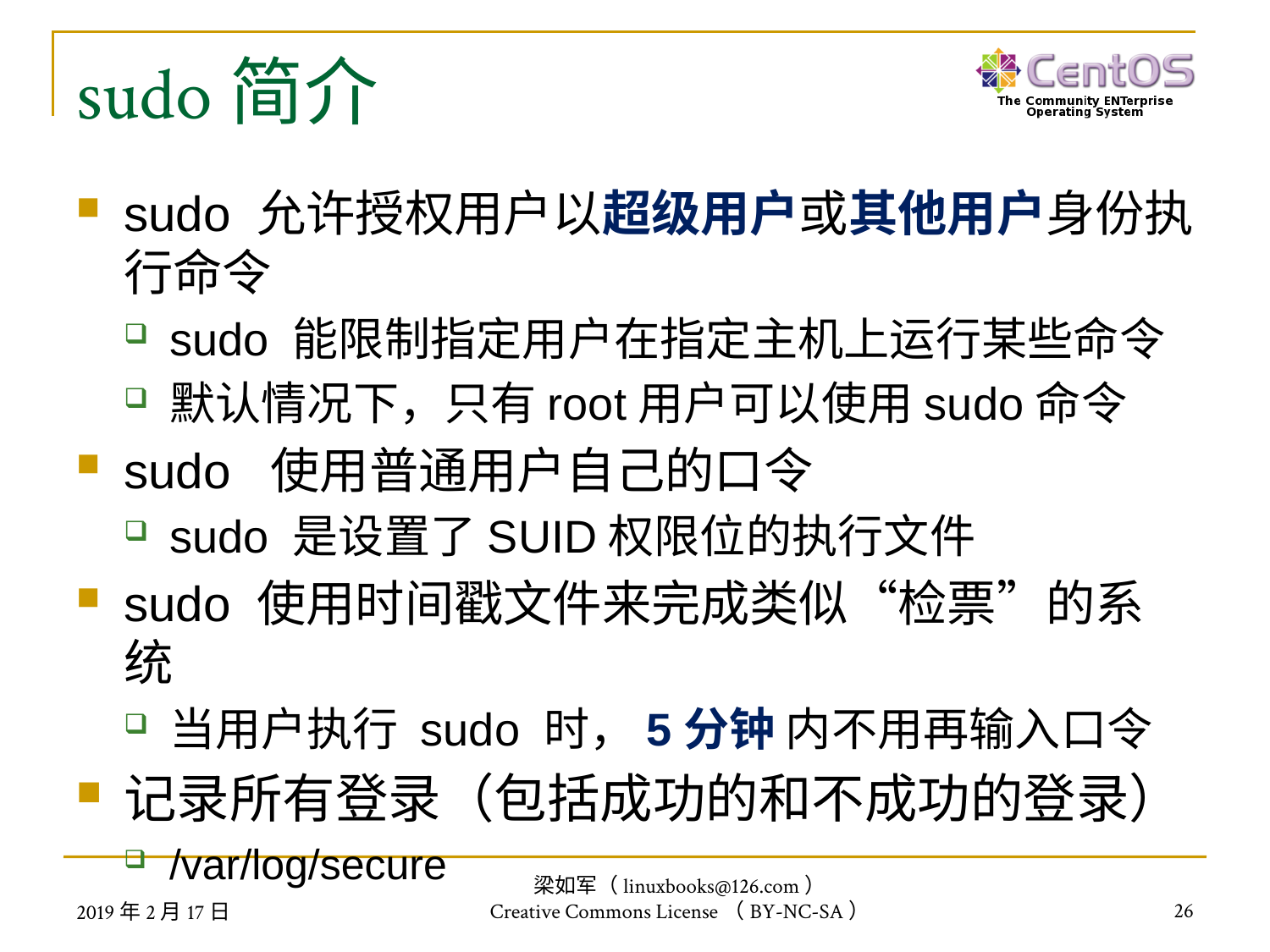

# sudo简介
sudo 允许授权用户以超级用户或其他用户身份执行命令
sudo 能限制指定用户在指定主机上运行某些命令
默认情况下，只有root用户可以使用sudo命令
sudo  使用普通用户自己的口令
sudo 是设置了SUID权限位的执行文件
sudo 使用时间戳文件来完成类似“检票”的系统
当用户执行 sudo 时，5分钟 内不用再输入口令
记录所有登录（包括成功的和不成功的登录）
/var/log/secure
梁如军（linuxbooks@126.com）
Creative Commons License（BY-NC-SA）
2019年2月17日
26